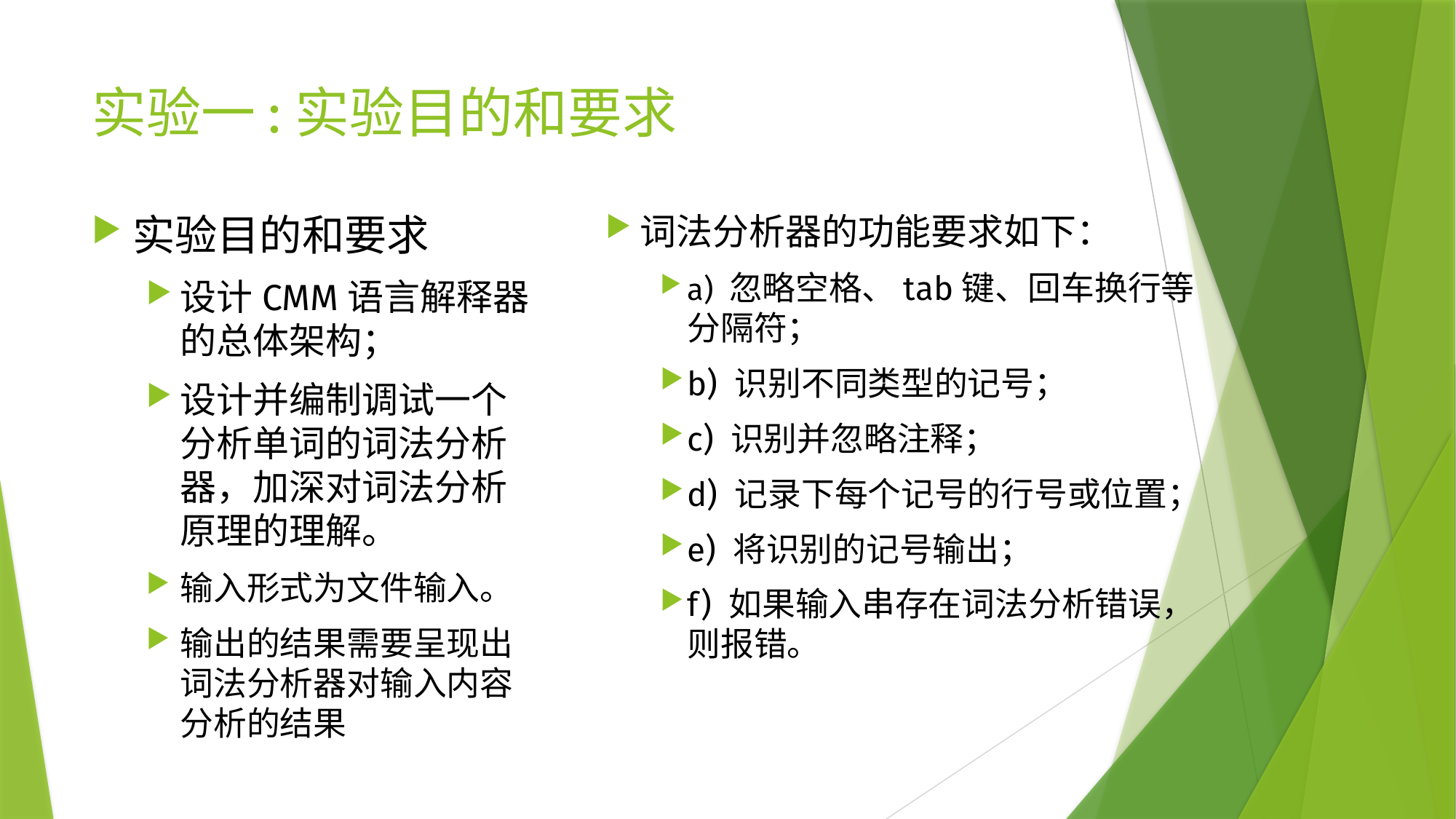

# 实验一:实验目的和要求
词法分析器的功能要求如下：
a) 忽略空格、tab键、回车换行等分隔符；
b) 识别不同类型的记号；
c) 识别并忽略注释；
d) 记录下每个记号的行号或位置；
e) 将识别的记号输出；
f) 如果输入串存在词法分析错误，则报错。
实验目的和要求
设计CMM语言解释器的总体架构；
设计并编制调试一个分析单词的词法分析器，加深对词法分析原理的理解。
输入形式为文件输入。
输出的结果需要呈现出词法分析器对输入内容分析的结果